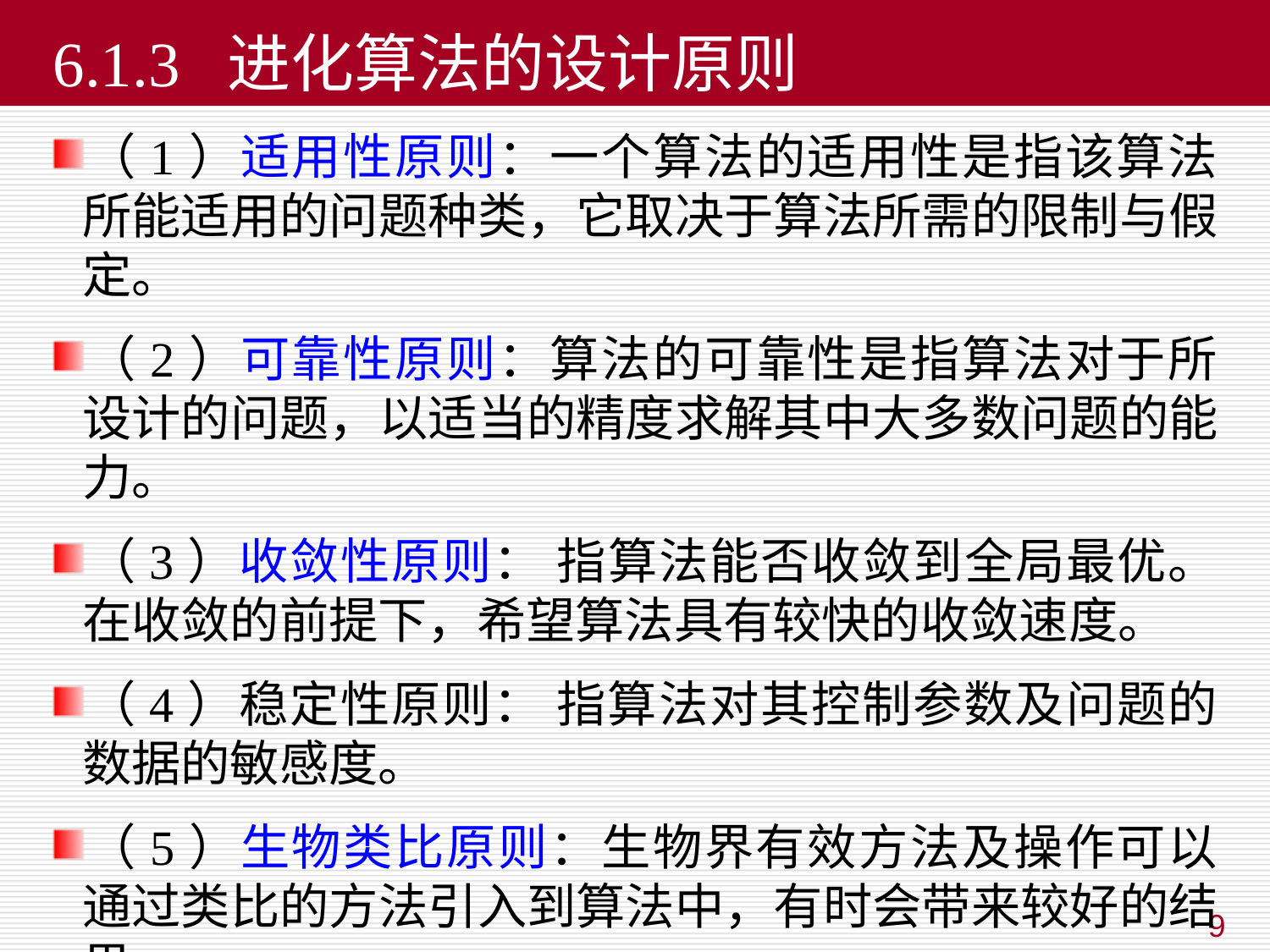

# 6.1.3  进化算法的设计原则
（1）适用性原则：一个算法的适用性是指该算法所能适用的问题种类，它取决于算法所需的限制与假定。
（2）可靠性原则：算法的可靠性是指算法对于所设计的问题，以适当的精度求解其中大多数问题的能力。
（3）收敛性原则： 指算法能否收敛到全局最优。在收敛的前提下，希望算法具有较快的收敛速度。
（4）稳定性原则： 指算法对其控制参数及问题的数据的敏感度。
（5）生物类比原则：生物界有效方法及操作可以通过类比的方法引入到算法中，有时会带来较好的结果。
9